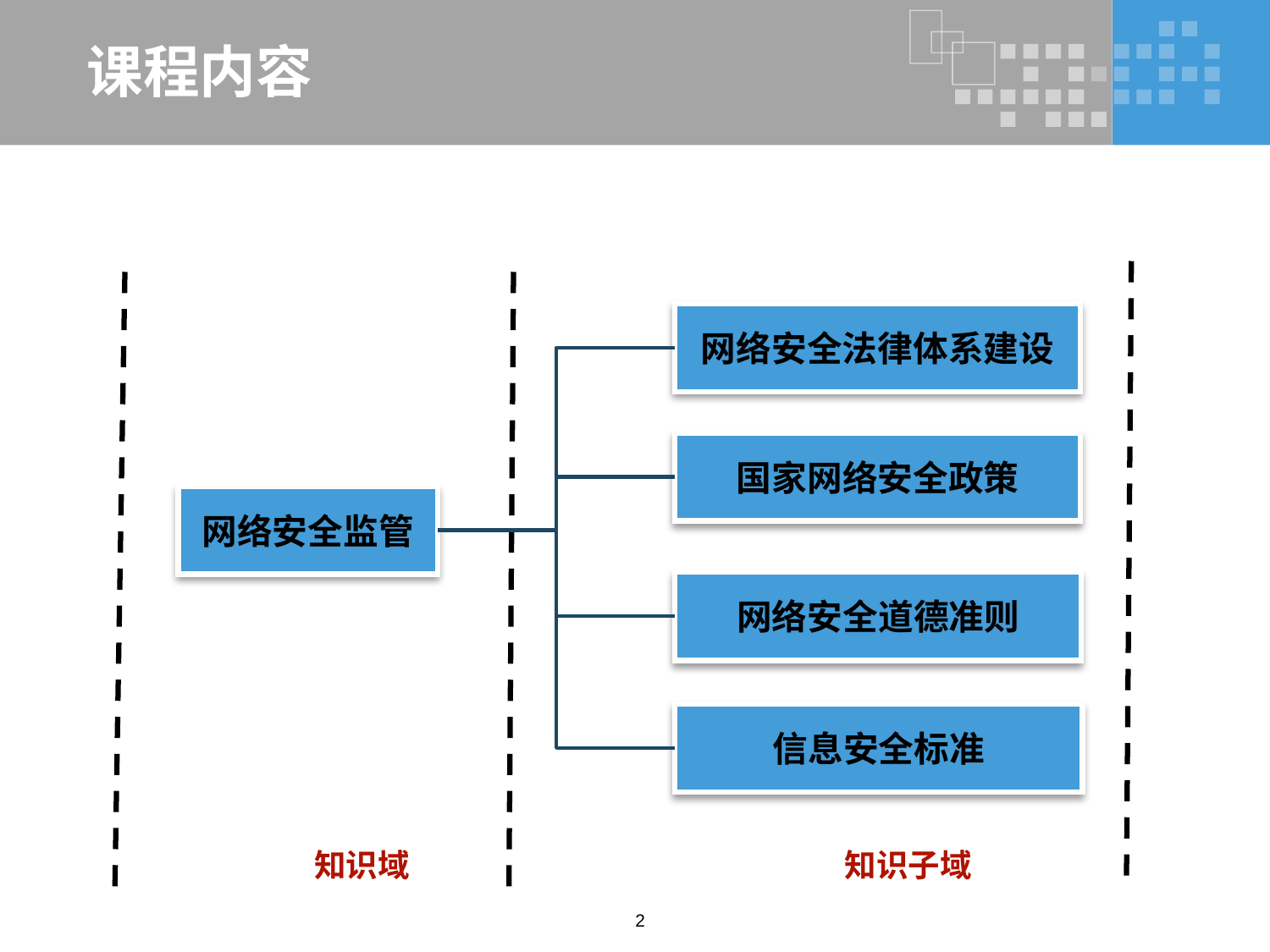

# 课程内容

网络安全法律体系建设
国家网络安全政策

网络安全监管
网络安全道德准则

信息安全标准
知识域
知识子域
2